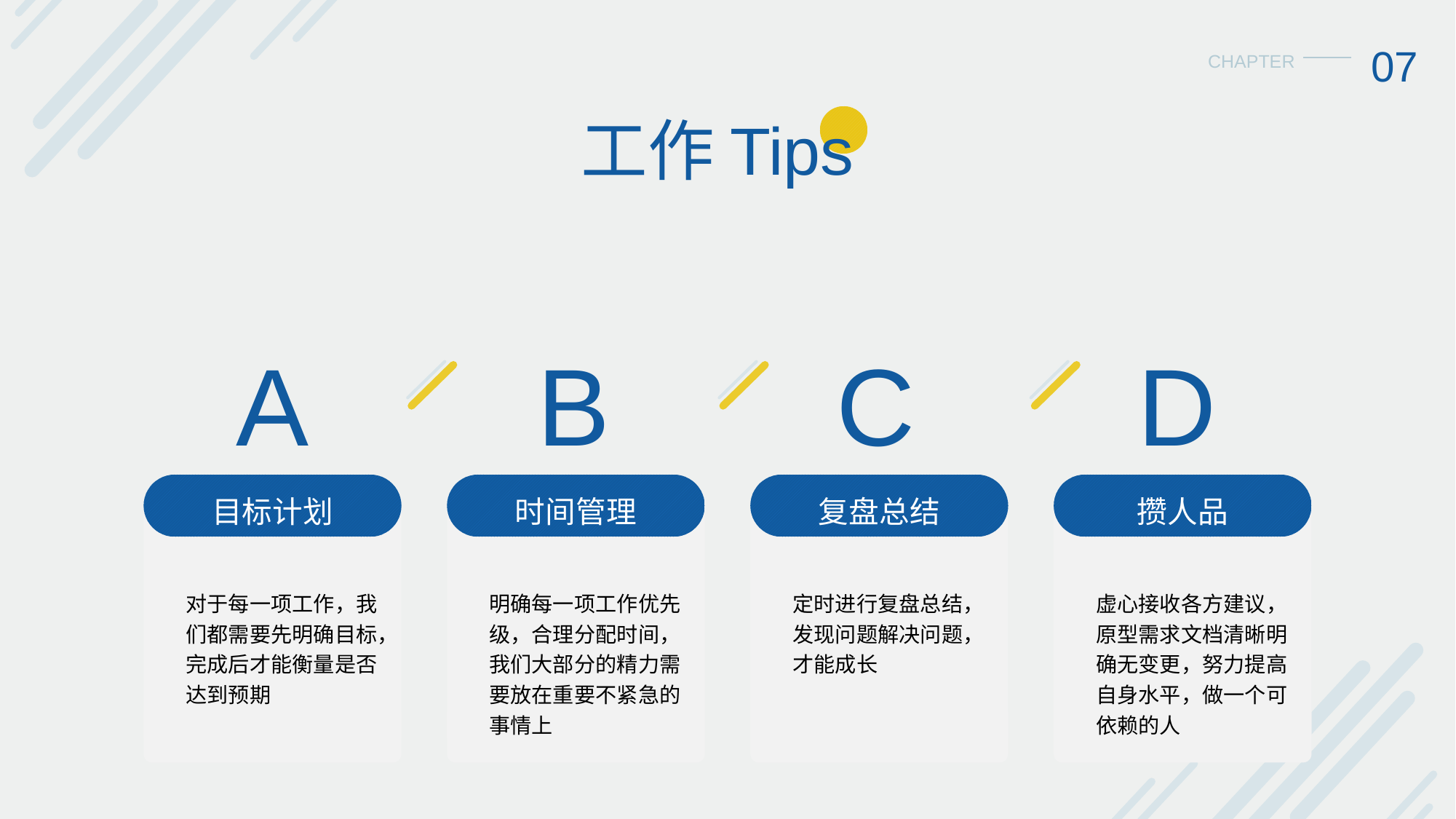

07
CHAPTER
工作Tips

A
B
C
D
目标计划
时间管理
复盘总结
攒人品

对于每一项工作，我们都需要先明确目标，完成后才能衡量是否达到预期
明确每一项工作优先级，合理分配时间，我们大部分的精力需要放在重要不紧急的事情上
定时进行复盘总结，发现问题解决问题，
才能成长
虚心接收各方建议，原型需求文档清晰明确无变更，努力提高自身水平，做一个可依赖的人